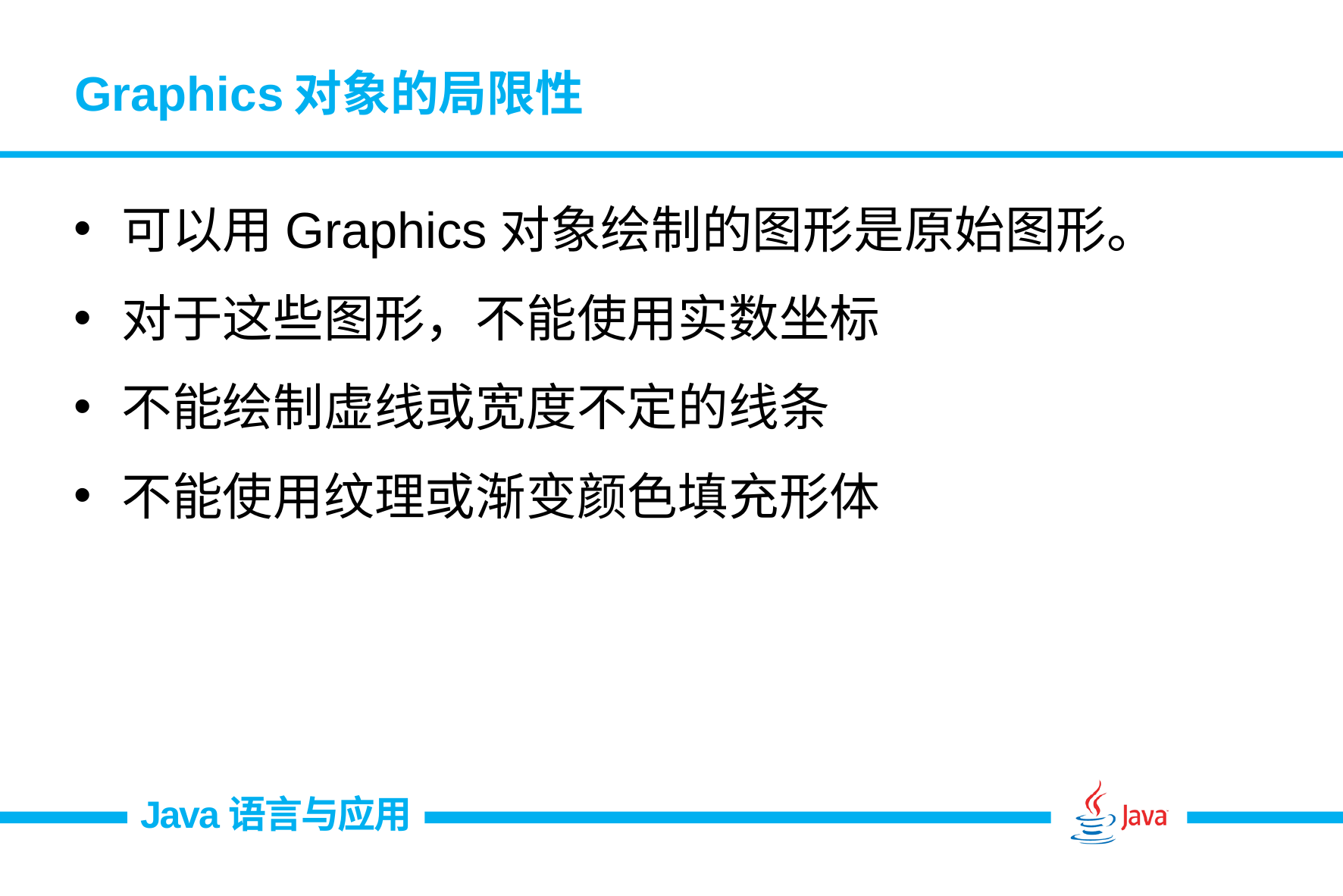

# Graphics对象的局限性
可以用Graphics对象绘制的图形是原始图形。
对于这些图形，不能使用实数坐标
不能绘制虚线或宽度不定的线条
不能使用纹理或渐变颜色填充形体